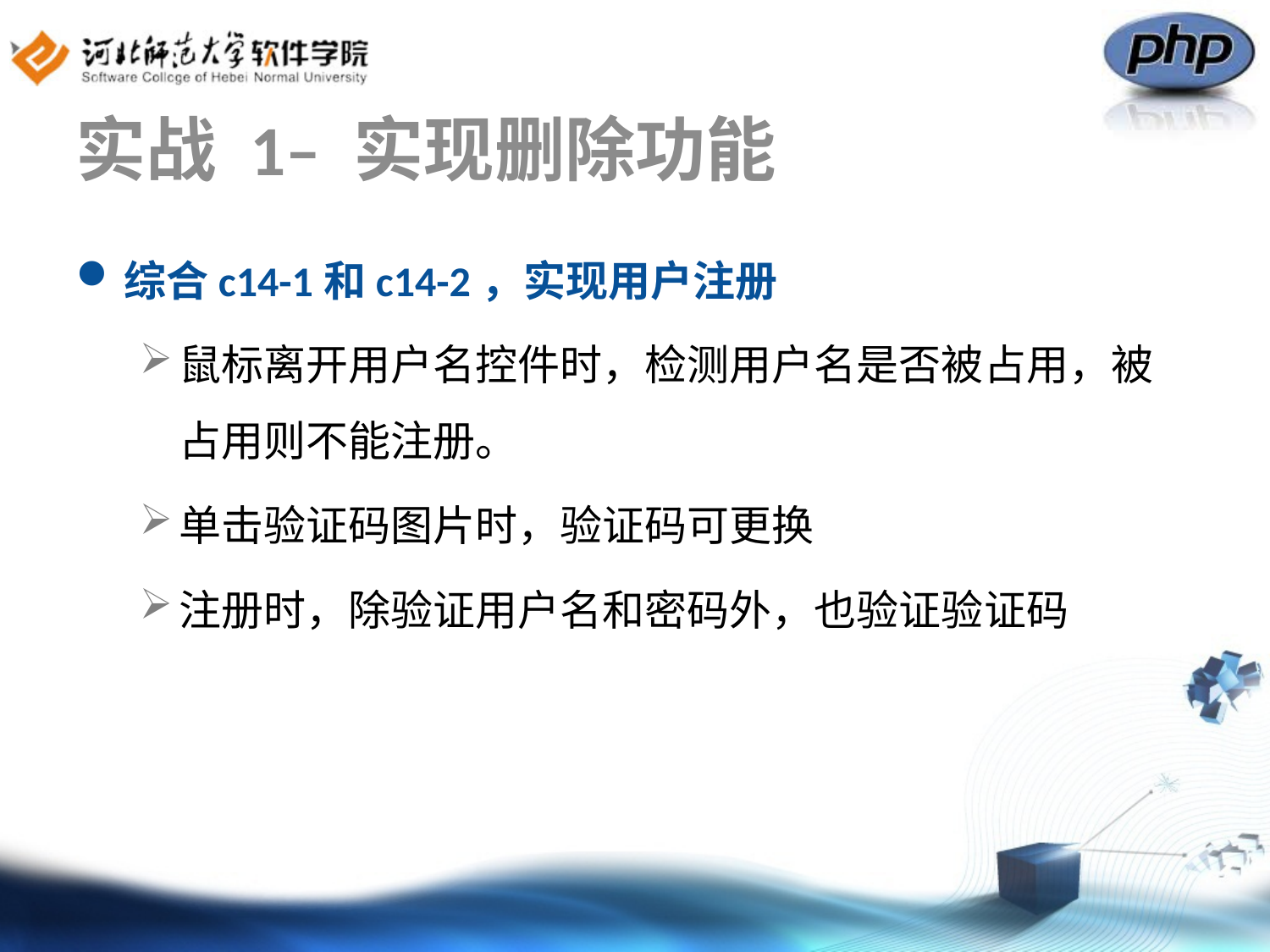

# 实战 1– 实现删除功能
综合c14-1和c14-2，实现用户注册
鼠标离开用户名控件时，检测用户名是否被占用，被占用则不能注册。
单击验证码图片时，验证码可更换
注册时，除验证用户名和密码外，也验证验证码